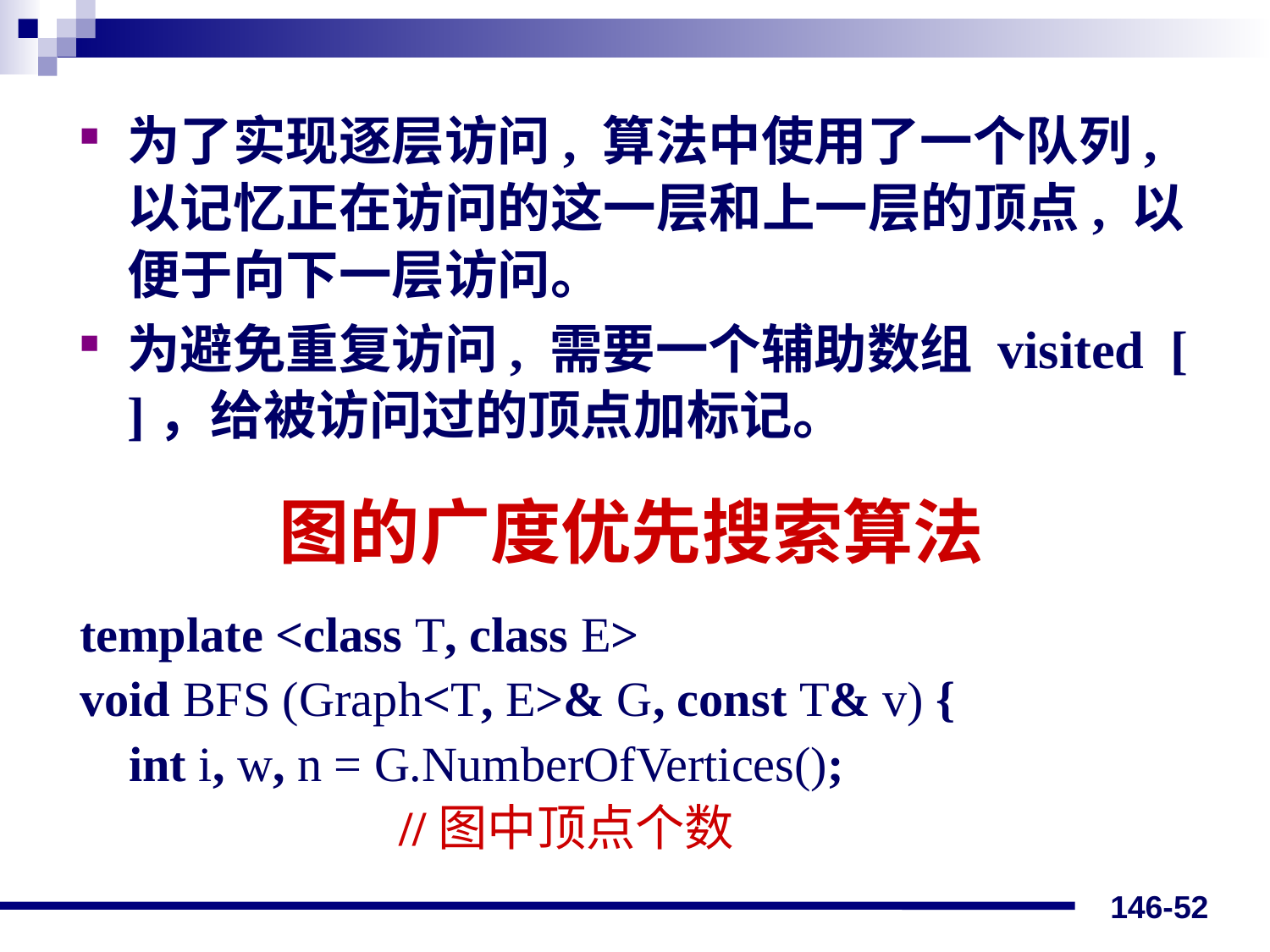

为了实现逐层访问, 算法中使用了一个队列, 以记忆正在访问的这一层和上一层的顶点, 以便于向下一层访问。
为避免重复访问, 需要一个辅助数组 visited  [ ]，给被访问过的顶点加标记。

template <class T, class E>
void BFS (Graph<T, E>& G, const T& v) {
    int i, w, n = G.NumberOfVertices();
                          //图中顶点个数
# 图的广度优先搜索算法
146-52